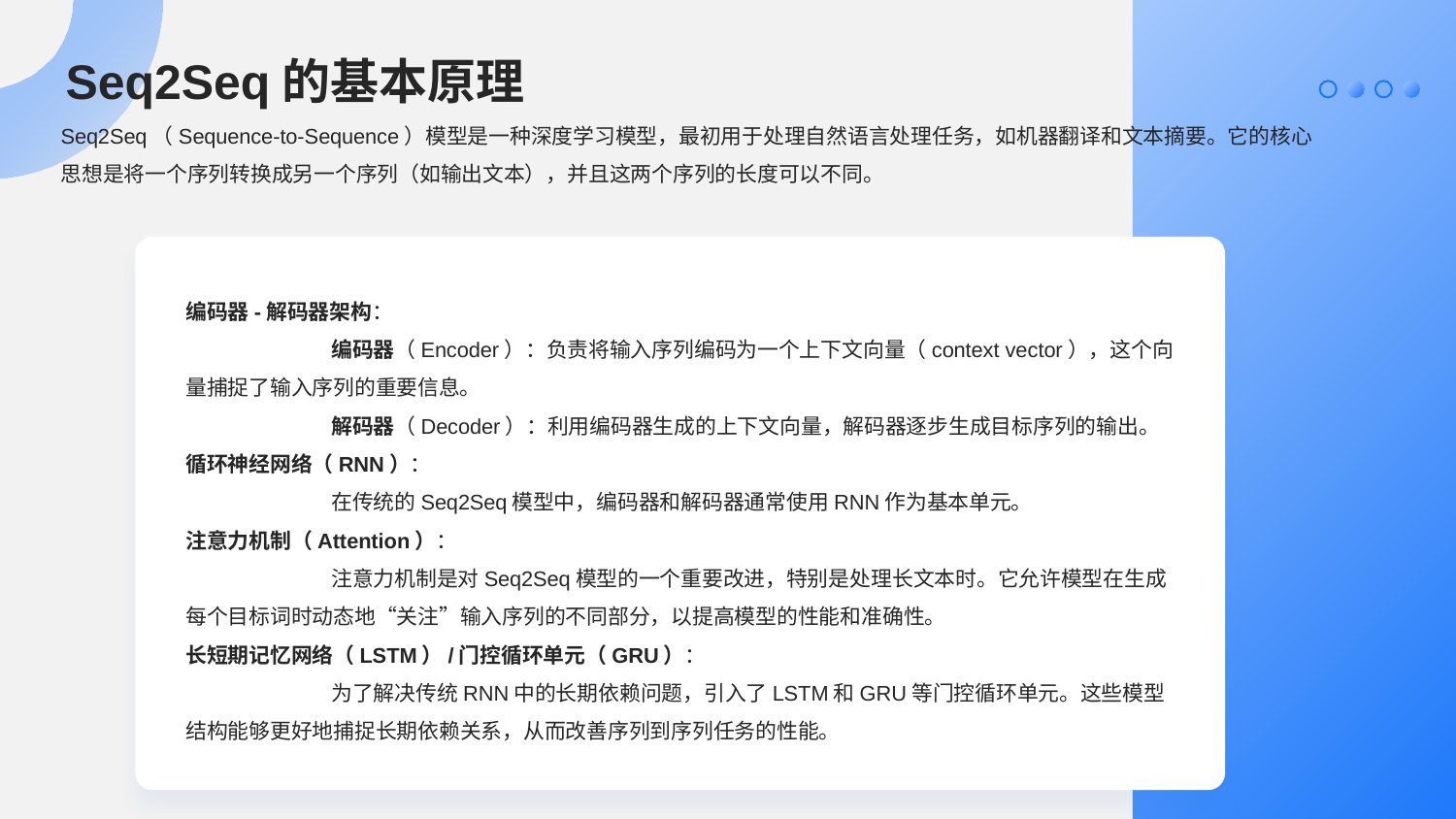

Seq2Seq的基本原理

Seq2Seq（Sequence-to-Sequence）模型是一种深度学习模型，最初用于处理自然语言处理任务，如机器翻译和文本摘要。它的核心思想是将一个序列转换成另一个序列（如输出文本），并且这两个序列的长度可以不同。

编码器-解码器架构：
	编码器（Encoder）：负责将输入序列编码为一个上下文向量（context vector），这个向量捕捉了输入序列的重要信息。
	解码器（Decoder）：利用编码器生成的上下文向量，解码器逐步生成目标序列的输出。
循环神经网络（RNN）：
	在传统的Seq2Seq模型中，编码器和解码器通常使用RNN作为基本单元。
注意力机制（Attention）：
	注意力机制是对Seq2Seq模型的一个重要改进，特别是处理长文本时。它允许模型在生成每个目标词时动态地“关注”输入序列的不同部分，以提高模型的性能和准确性。
长短期记忆网络（LSTM）/门控循环单元（GRU）：
	为了解决传统RNN中的长期依赖问题，引入了LSTM和GRU等门控循环单元。这些模型结构能够更好地捕捉长期依赖关系，从而改善序列到序列任务的性能。
e7d195523061f1c09e9d68d7cf438b91ef959ecb14fc25d26BBA7F7DBC18E55DFF4014AF651F0BF2569D4B6C1DA7F1A4683A481403BD872FC687266AD13265C1DE7C373772FD8728ABDD69ADD03BFF5BE2862BC891DBB79E004BD18D3DE377B6DBF247F59748CF03C0DCB0F699DB06ABCCF566EF8E19592E8E950C3C0A9240A131E4F94C751B5FEDAB8E58B99B2F560B